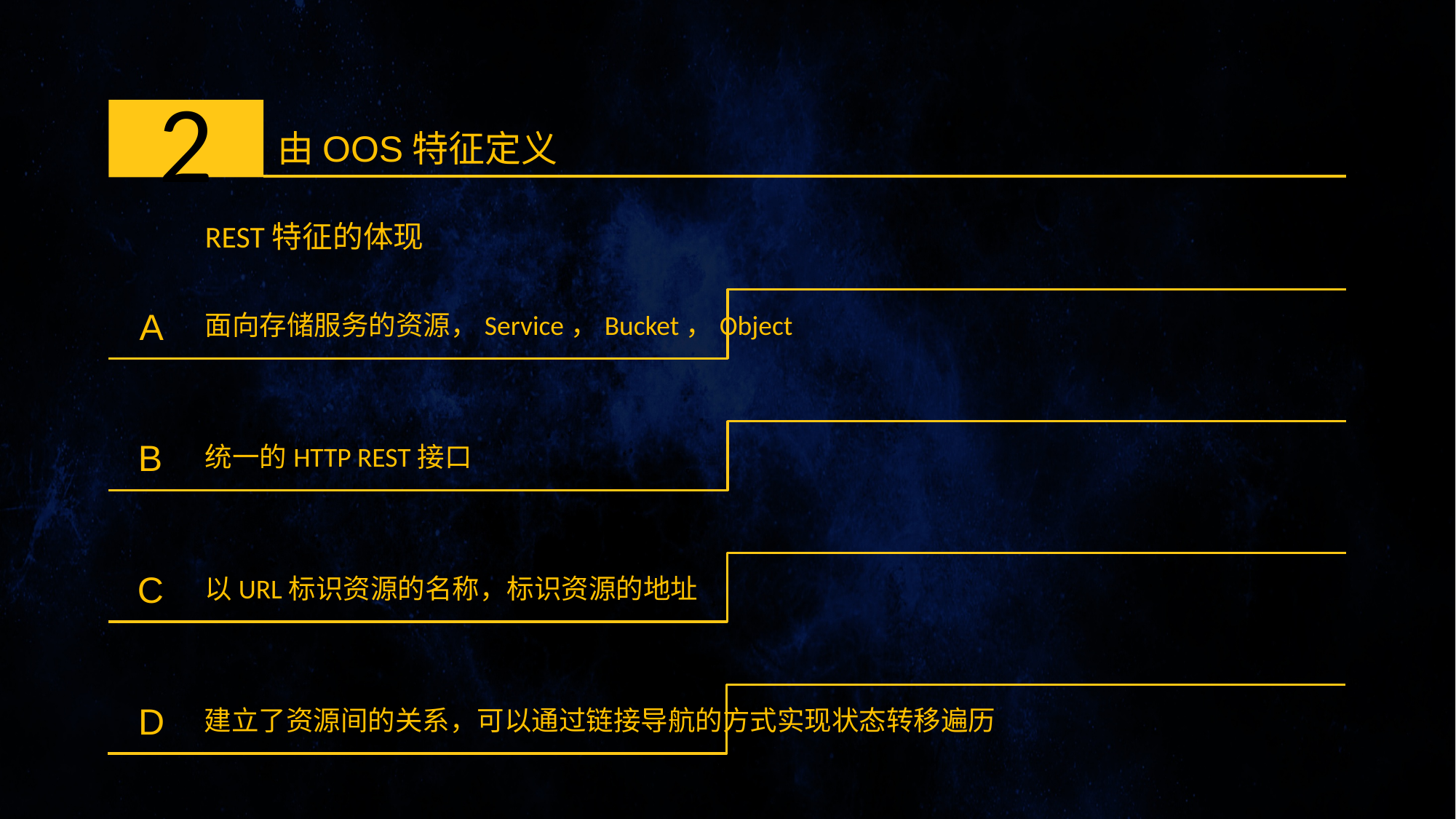

2
由OOS特征定义
REST特征的体现
面向存储服务的资源，Service，Bucket，Object
A
统一的HTTP REST接口
B
以URL标识资源的名称，标识资源的地址
C
建立了资源间的关系，可以通过链接导航的方式实现状态转移遍历
D